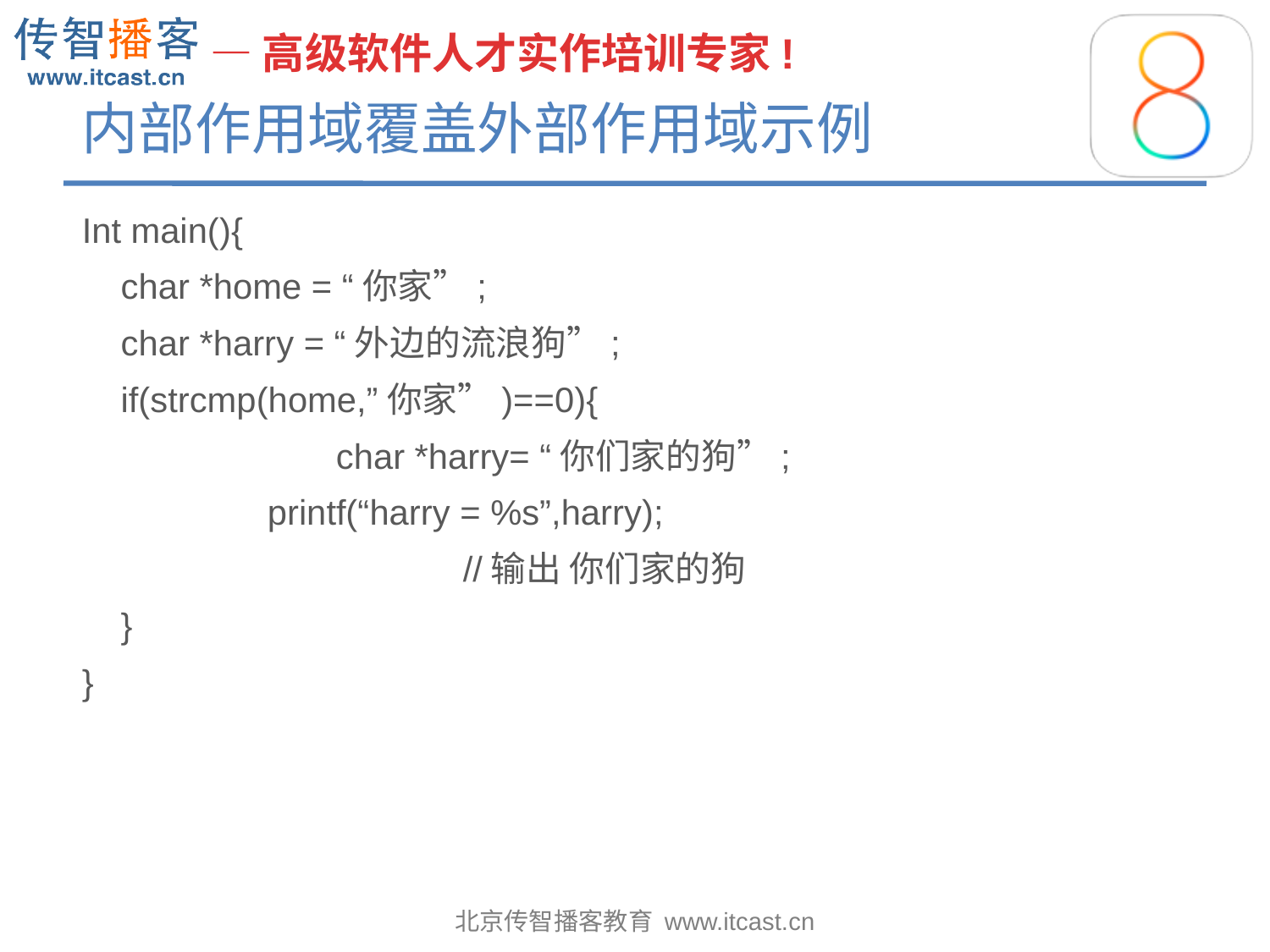

# 内部作用域覆盖外部作用域示例
Int main(){
    char *home = “你家”;
    char *harry = “外边的流浪狗”;
    if(strcmp(home,”你家”)==0){
   		char *harry= “你们家的狗”;
	      printf(“harry = %s”,harry);
			//输出 你们家的狗
    }
}